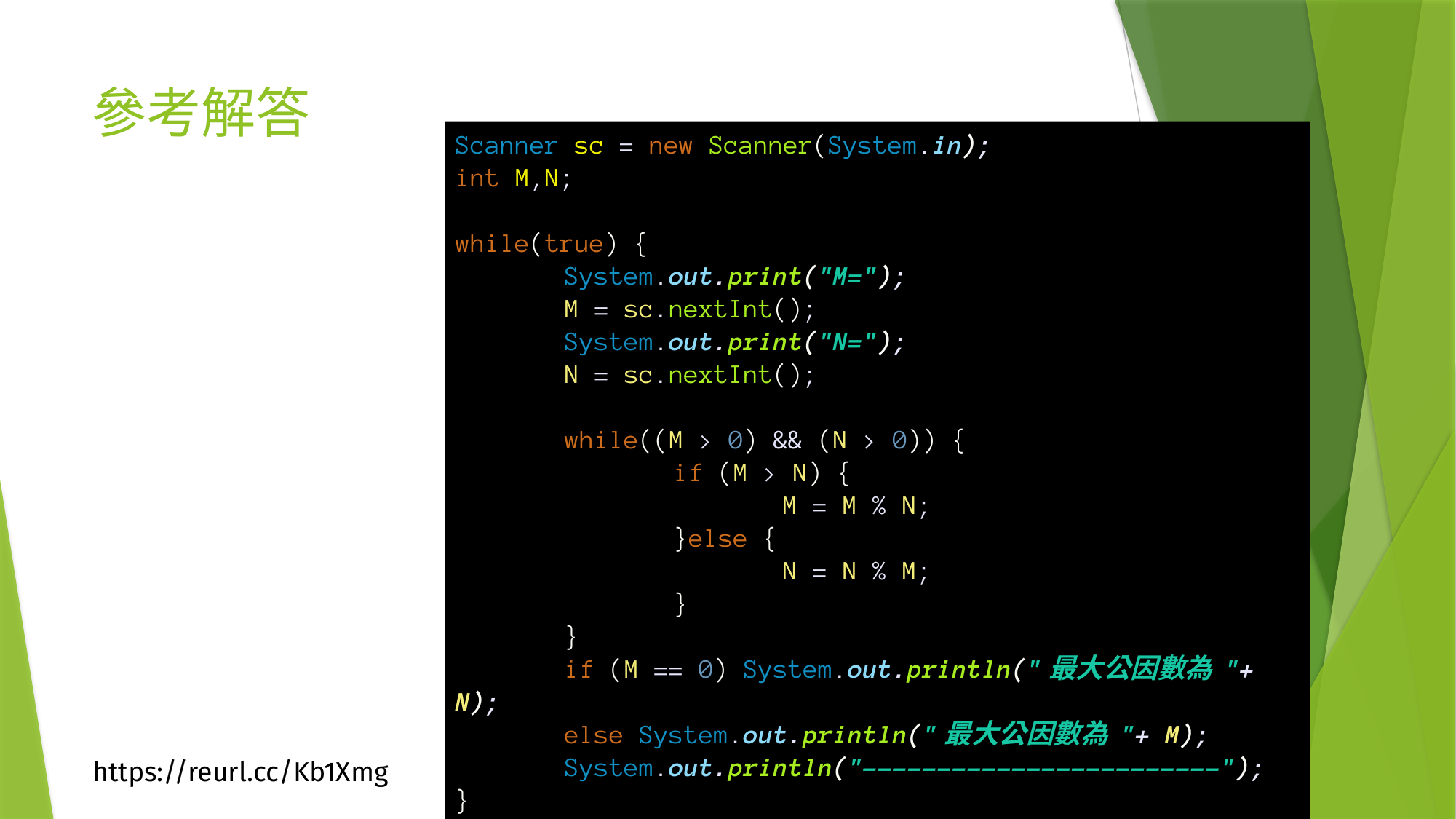

# 參考解答
Scanner sc = new Scanner(System.in);
int M,N;

while(true) {
	System.out.print("M=");
	M = sc.nextInt();
	System.out.print("N=");
	N = sc.nextInt();

	while((M > 0) && (N > 0)) {
		if (M > N) {
			M = M % N;
		}else {
			N = N % M;
		}
	}
	if (M == 0) System.out.println("最大公因數為 "+ N);
	else System.out.println("最大公因數為 "+ M);
	System.out.println("------------------------");
}